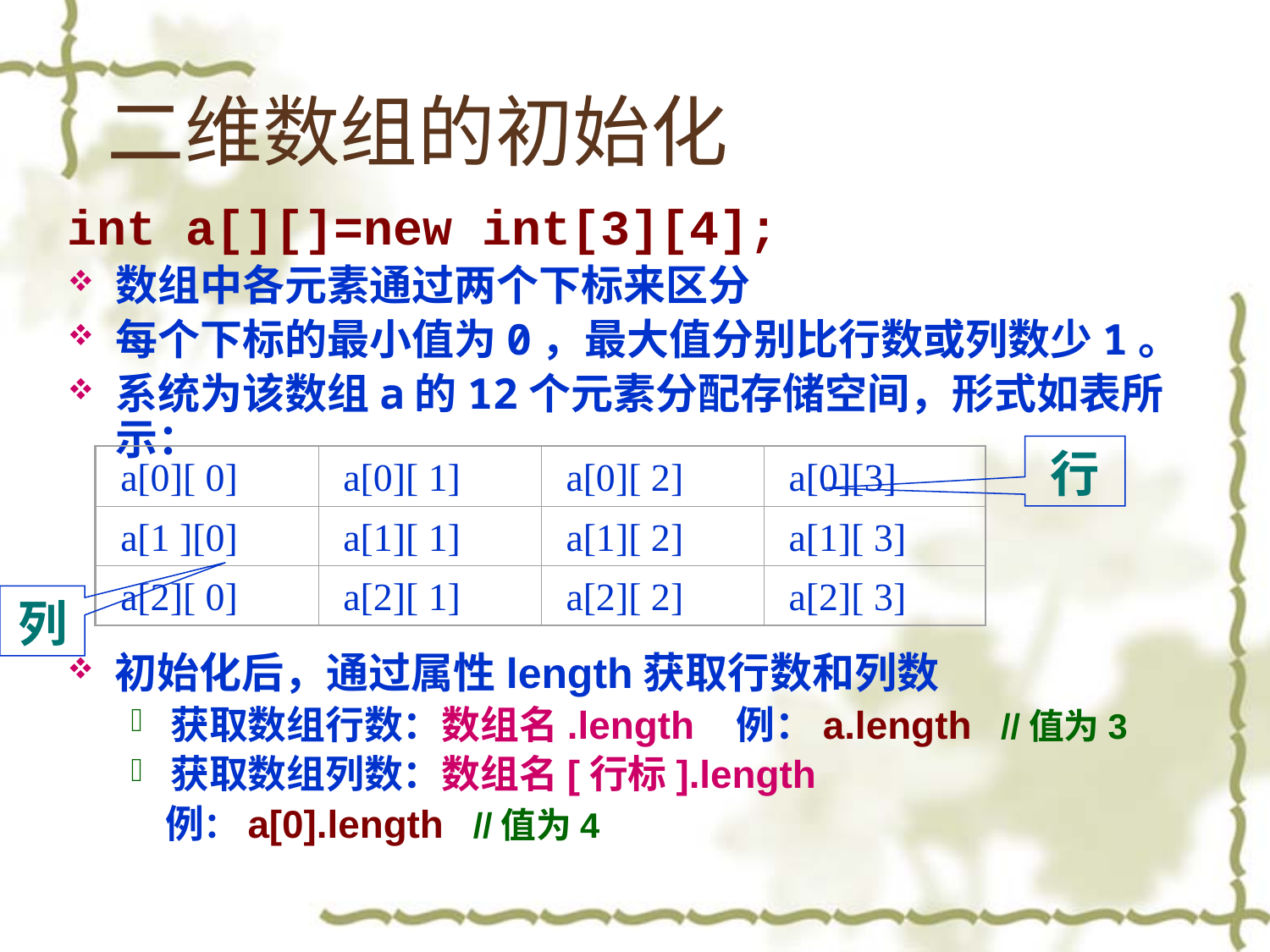

二维数组的初始化
int a[][]=new int[3][4];
数组中各元素通过两个下标来区分
每个下标的最小值为0，最大值分别比行数或列数少1。
系统为该数组a的12个元素分配存储空间，形式如表所示：
行

a[0][ 0]

a[0][ 1]

a[0][ 2]

a[0][3]

a[1 ][0]

a[1][ 1]

a[1][ 2]

a[1][ 3]

a[2][ 0]

a[2][ 1]

a[2][ 2]

a[2][ 3]

列
初始化后，通过属性length获取行数和列数
获取数组行数：数组名.length   例：a.length   //值为3
获取数组列数：数组名[行标].length
   例：a[0].length   //值为4